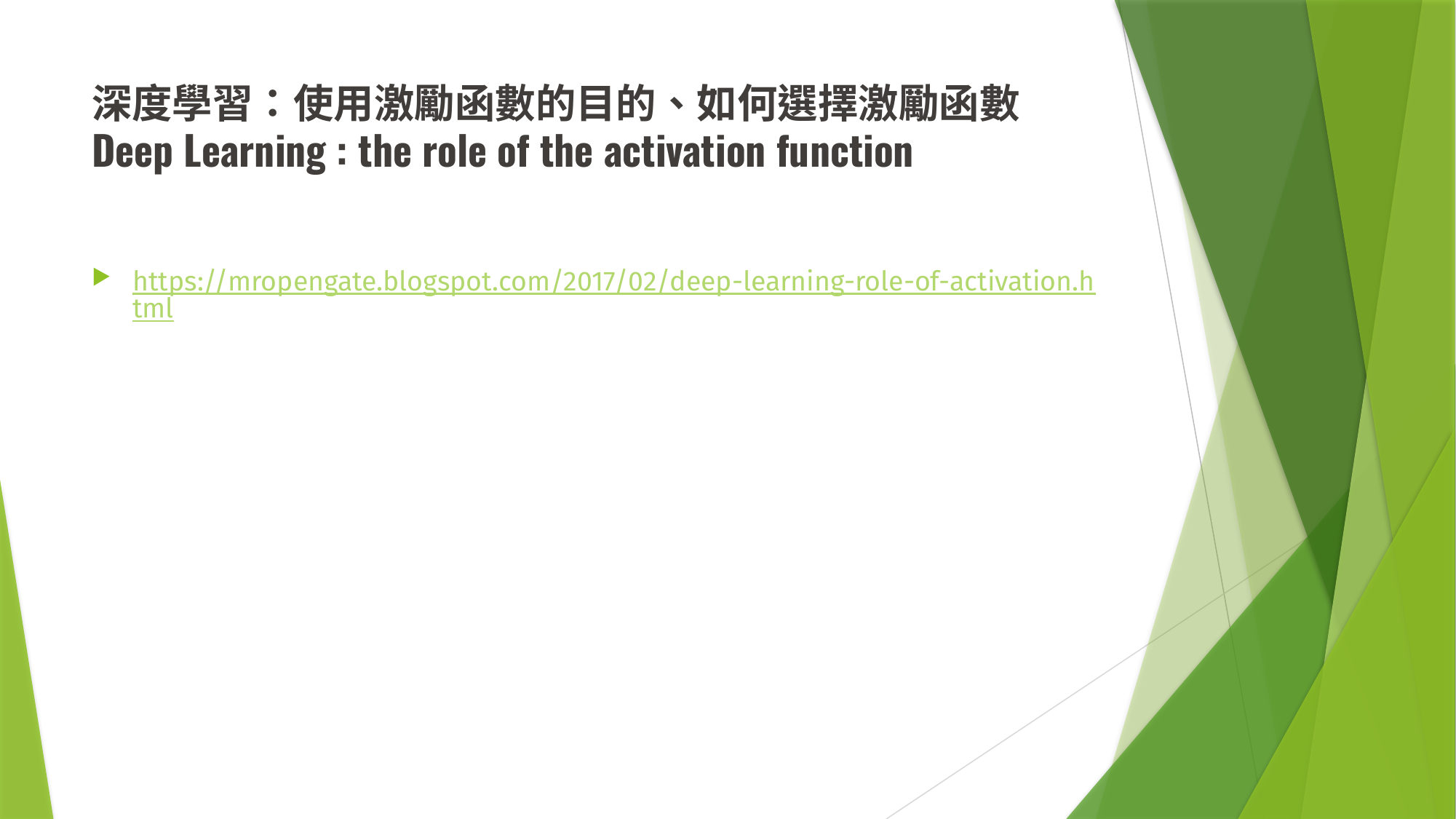

# 深度學習：使用激勵函數的目的、如何選擇激勵函數 Deep Learning : the role of the activation function
https://mropengate.blogspot.com/2017/02/deep-learning-role-of-activation.html